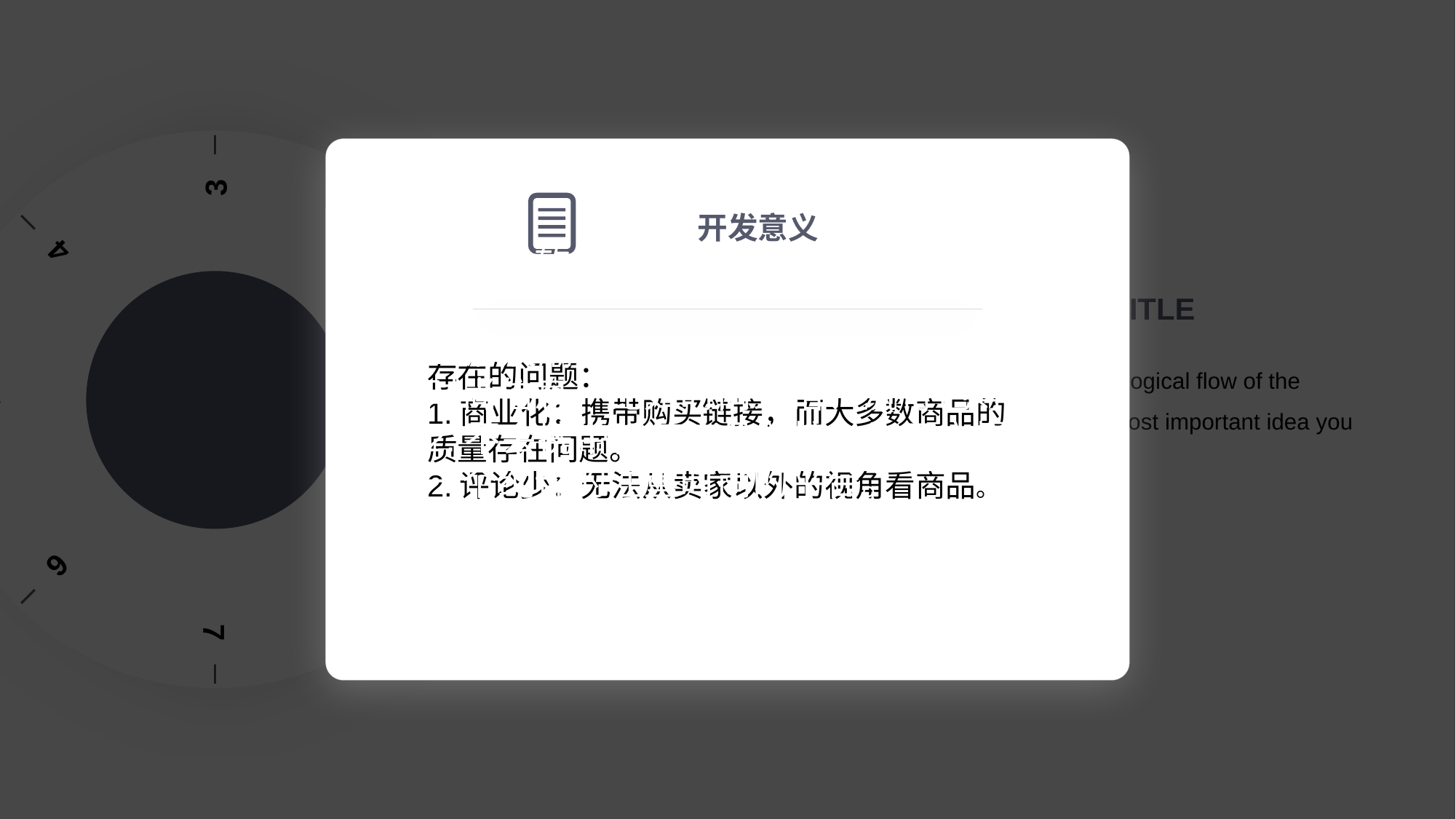

3
4
2
5
1
6
8
7

开发意义
存在的问题：
1.商业化：携带购买链接，而大多数商品的质量存在问题。
2.评论少：无法从卖家以外的视角看商品。

我们的软件：

1.涉及潮流穿搭，为女性提供国际性的时尚信息，比如时尚穿搭、流行色等。
2.不会携带任何商品链接，为用户提供一个纯粹的注重时尚的平台。
3.携带社区功能，用户交流热门话题，有助于多方面判断商品的适用性。

TYPE YOUR PART 1 TITLE HERE
XIE's  PPT concentrate on the logical flow of the presentation that Identify the most important idea you plan to communicate
DESIGN BY XIE